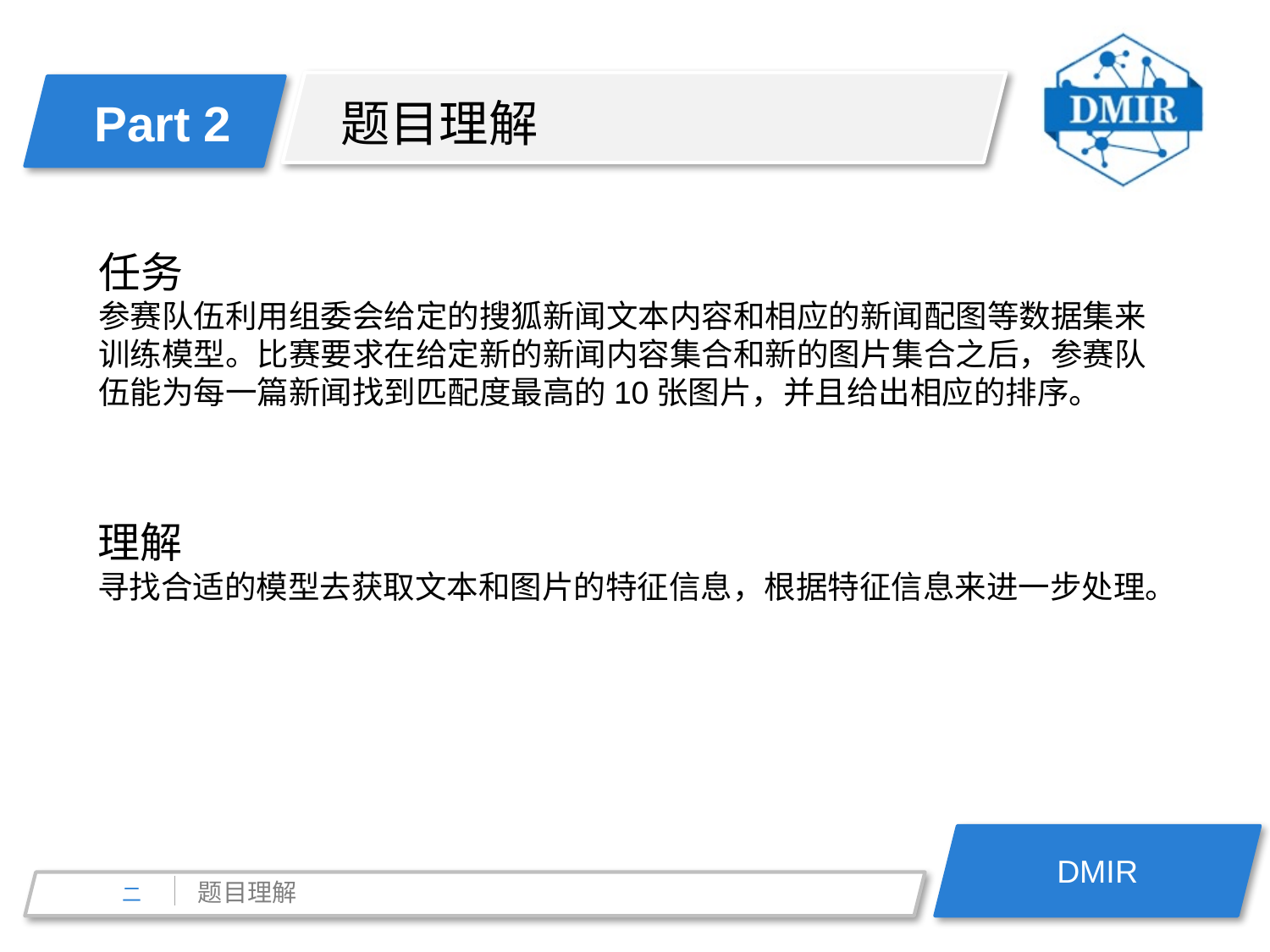

Part 2
题目理解
任务
参赛队伍利用组委会给定的搜狐新闻文本内容和相应的新闻配图等数据集来训练模型。比赛要求在给定新的新闻内容集合和新的图片集合之后，参赛队伍能为每一篇新闻找到匹配度最高的10张图片，并且给出相应的排序。
理解
寻找合适的模型去获取文本和图片的特征信息，根据特征信息来进一步处理。
DMIR
题目理解

二
7